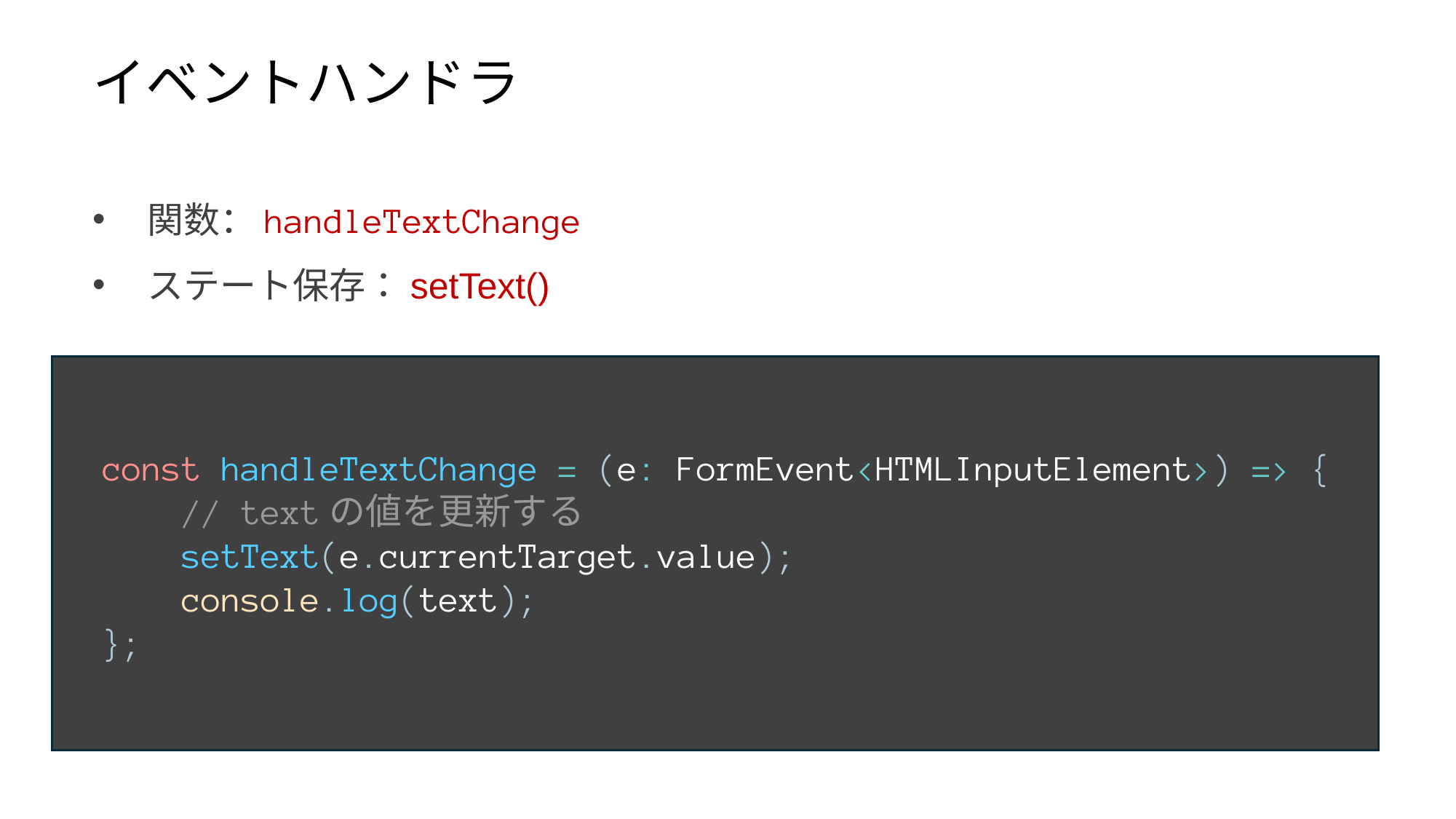

イベントハンドラ
関数：handleTextChange
ステート保存：setText()
  const handleTextChange = (e: FormEvent<HTMLInputElement>) => {
      // textの値を更新する
      setText(e.currentTarget.value);
      console.log(text);
  };